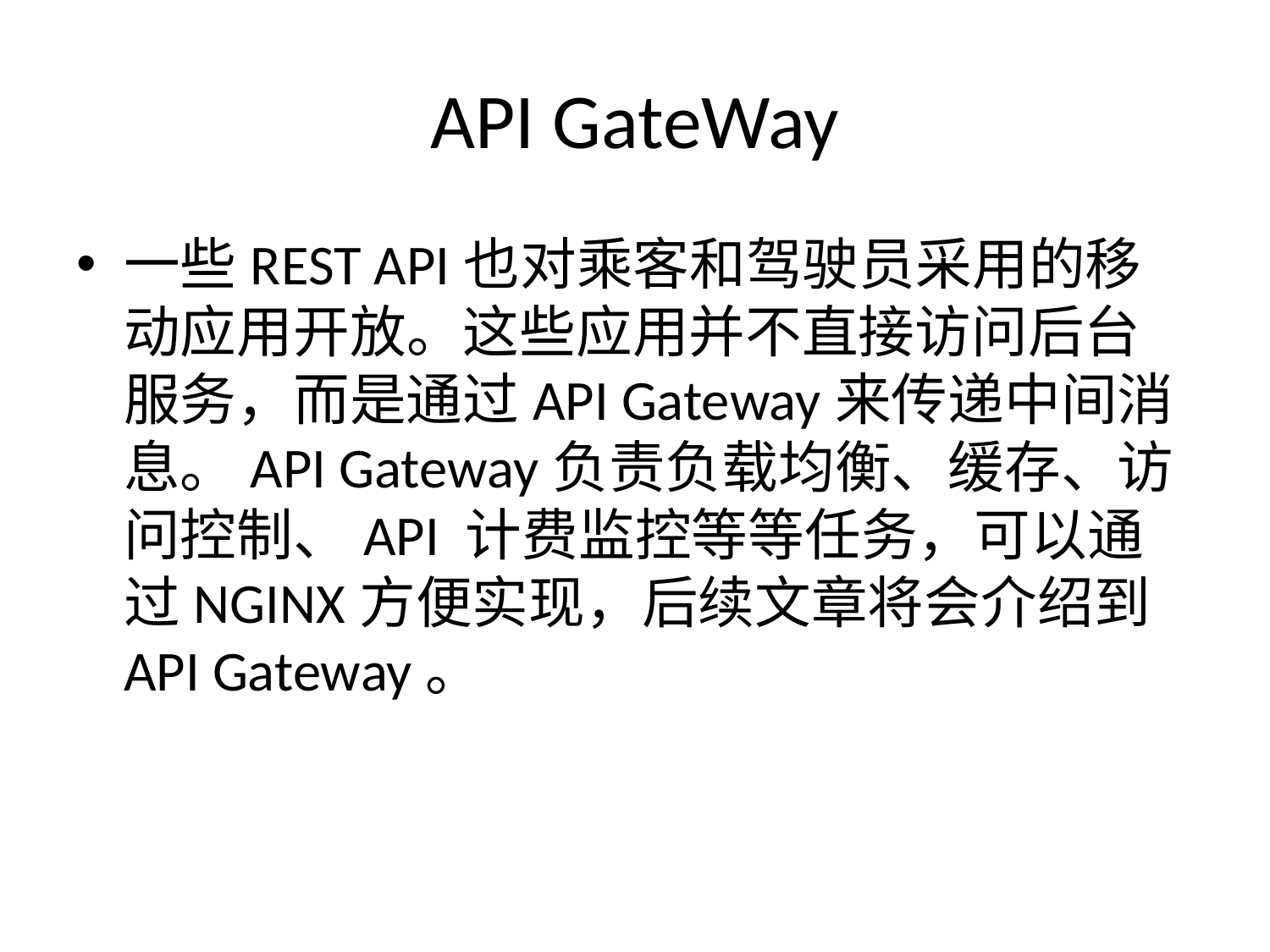

# API GateWay
一些REST API也对乘客和驾驶员采用的移动应用开放。这些应用并不直接访问后台服务，而是通过API Gateway来传递中间消息。API Gateway负责负载均衡、缓存、访问控制、API 计费监控等等任务，可以通过NGINX方便实现，后续文章将会介绍到API Gateway。